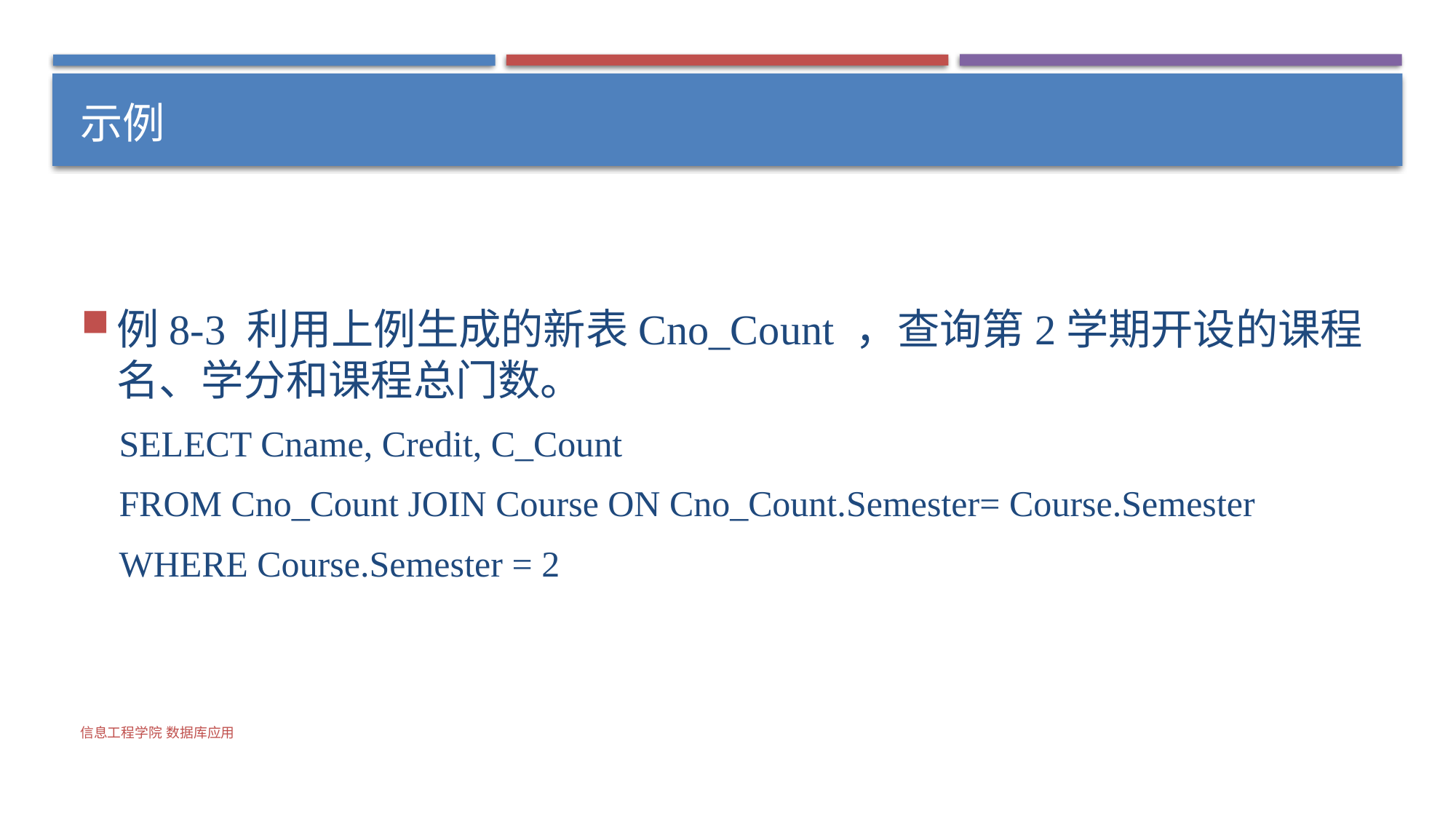

# 示例
例8-3 利用上例生成的新表Cno_Count ，查询第2学期开设的课程名、学分和课程总门数。
SELECT Cname, Credit, C_Count
FROM Cno_Count JOIN Course ON Cno_Count.Semester= Course.Semester
WHERE Course.Semester = 2
信息工程学院 数据库应用
6